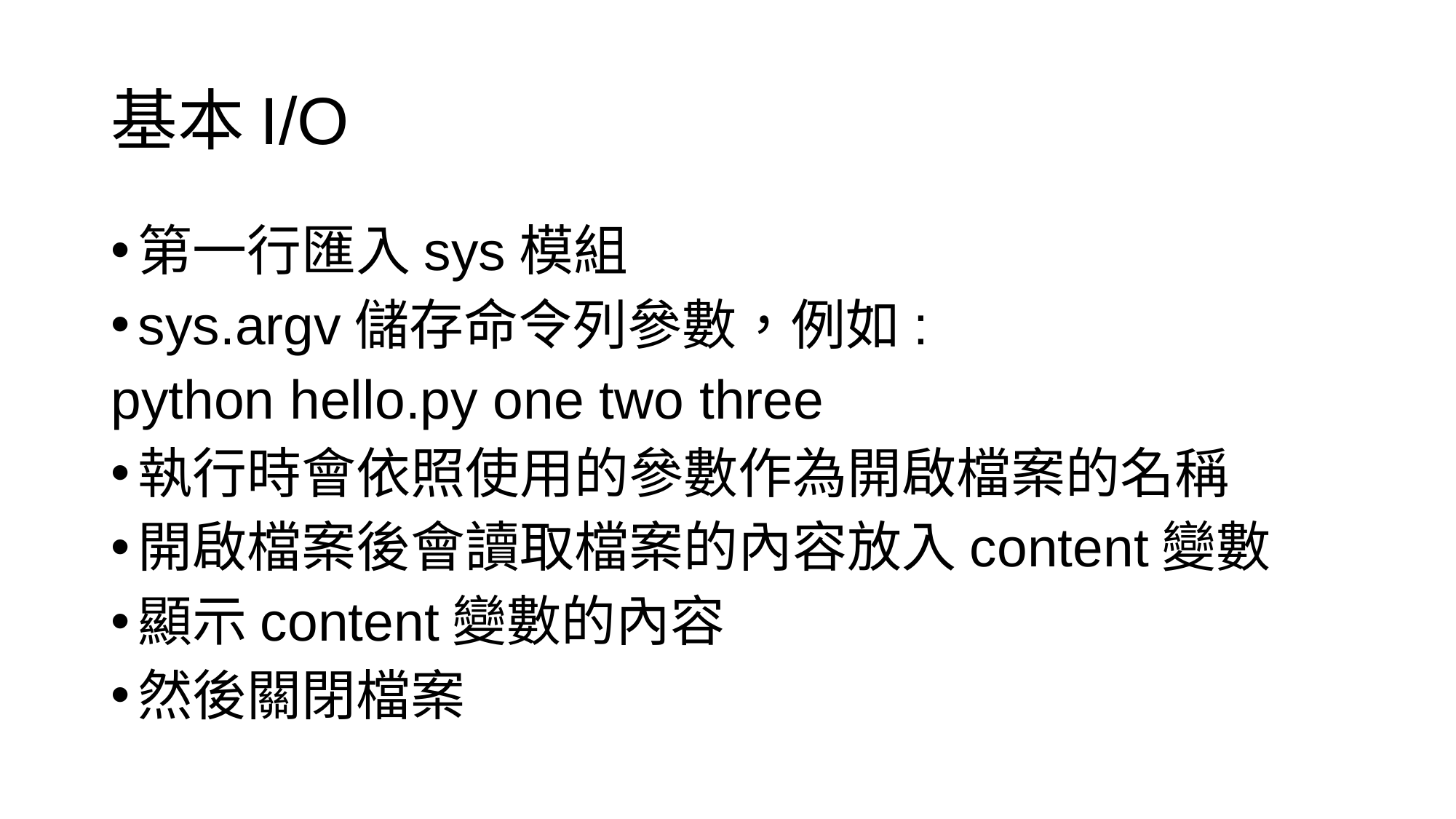

# 基本I/O
第一行匯入sys模組
sys.argv儲存命令列參數，例如:
python hello.py one two three
執行時會依照使用的參數作為開啟檔案的名稱
開啟檔案後會讀取檔案的內容放入content變數
顯示content變數的內容
然後關閉檔案